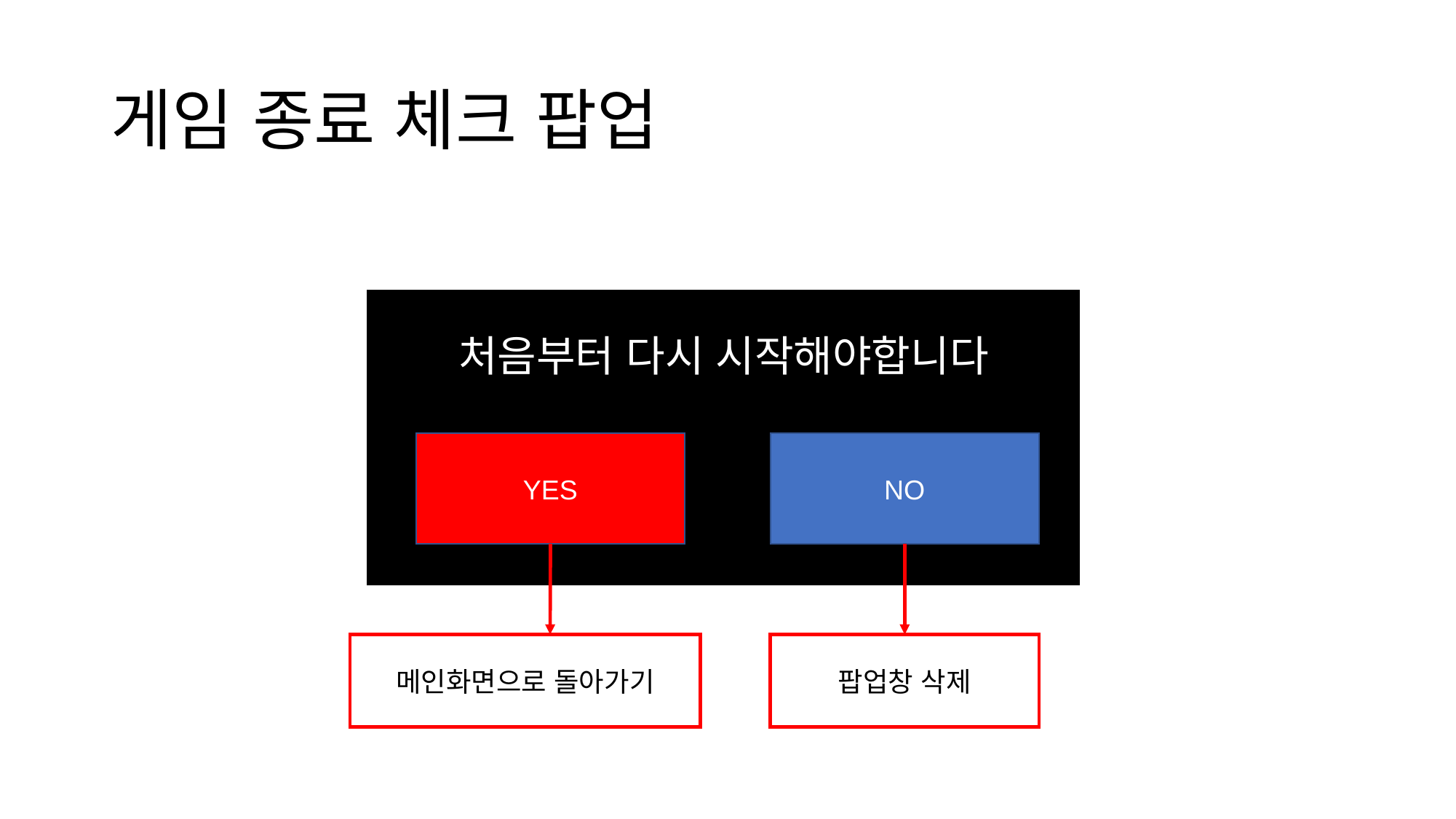

# 게임 종료 체크 팝업

처음부터 다시 시작해야합니다
YES
NO
메인화면으로 돌아가기
팝업창 삭제